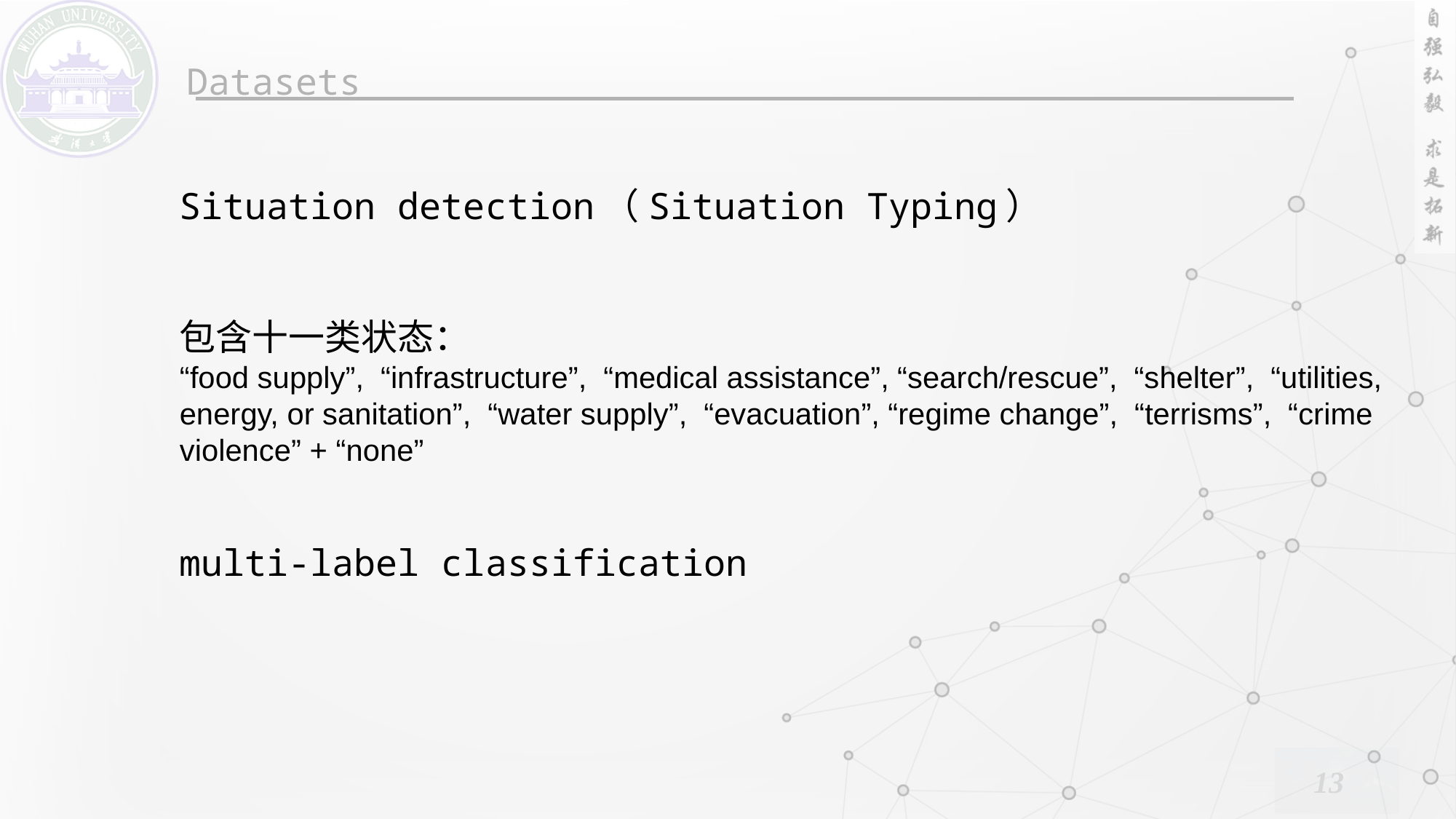

Situation detection（Situation Typing）

包含十一类状态：
“food supply”,  “infrastructure”,  “medical assistance”, “search/rescue”,  “shelter”,  “utilities, energy, or sanitation”,  “water supply”,  “evacuation”, “regime change”,  “terrisms”,  “crime violence” + “none”

multi-label classification
13